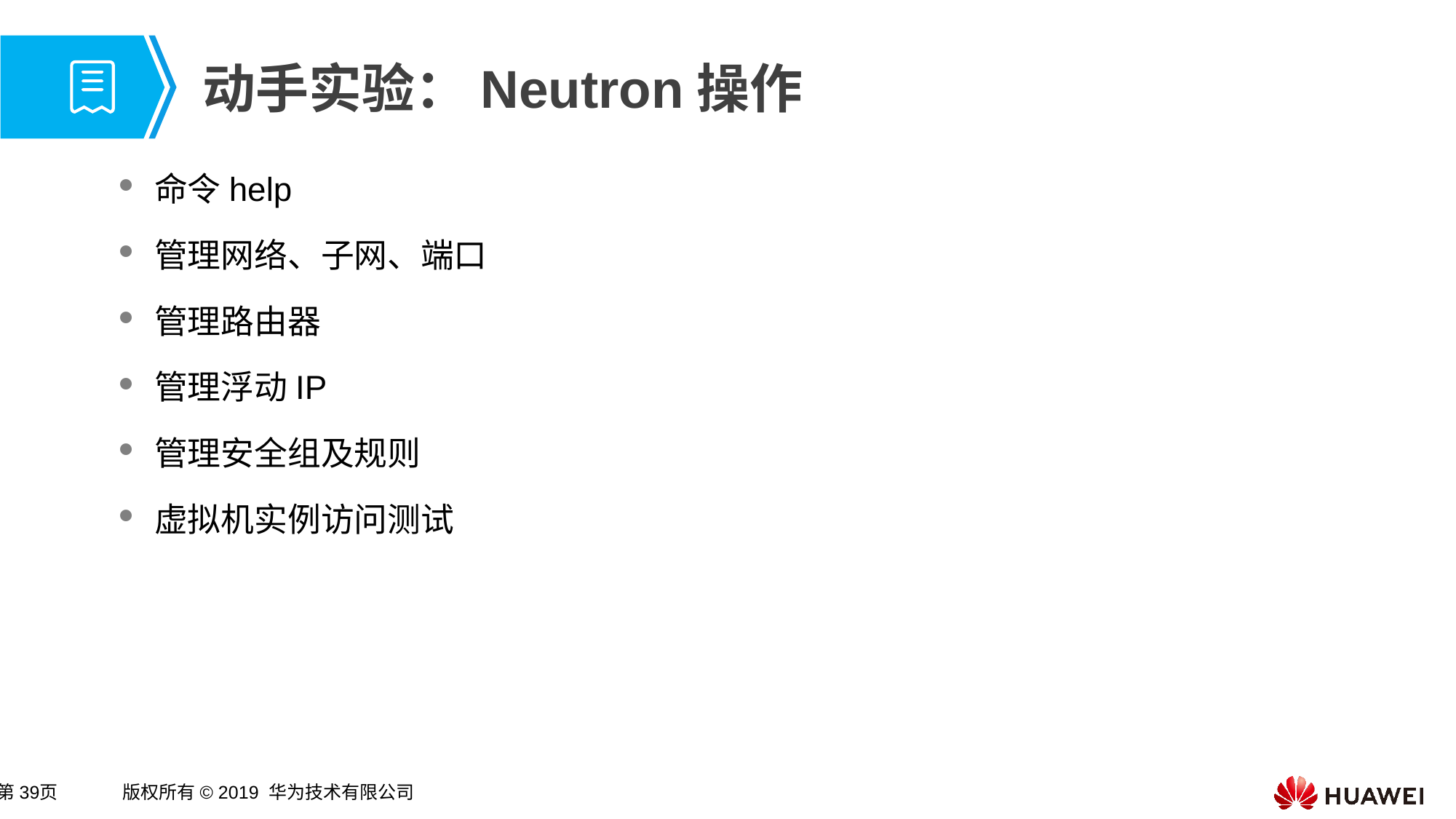

# 动手实验：Neutron操作
命令help
管理网络、子网、端口
管理路由器
管理浮动IP
管理安全组及规则
虚拟机实例访问测试